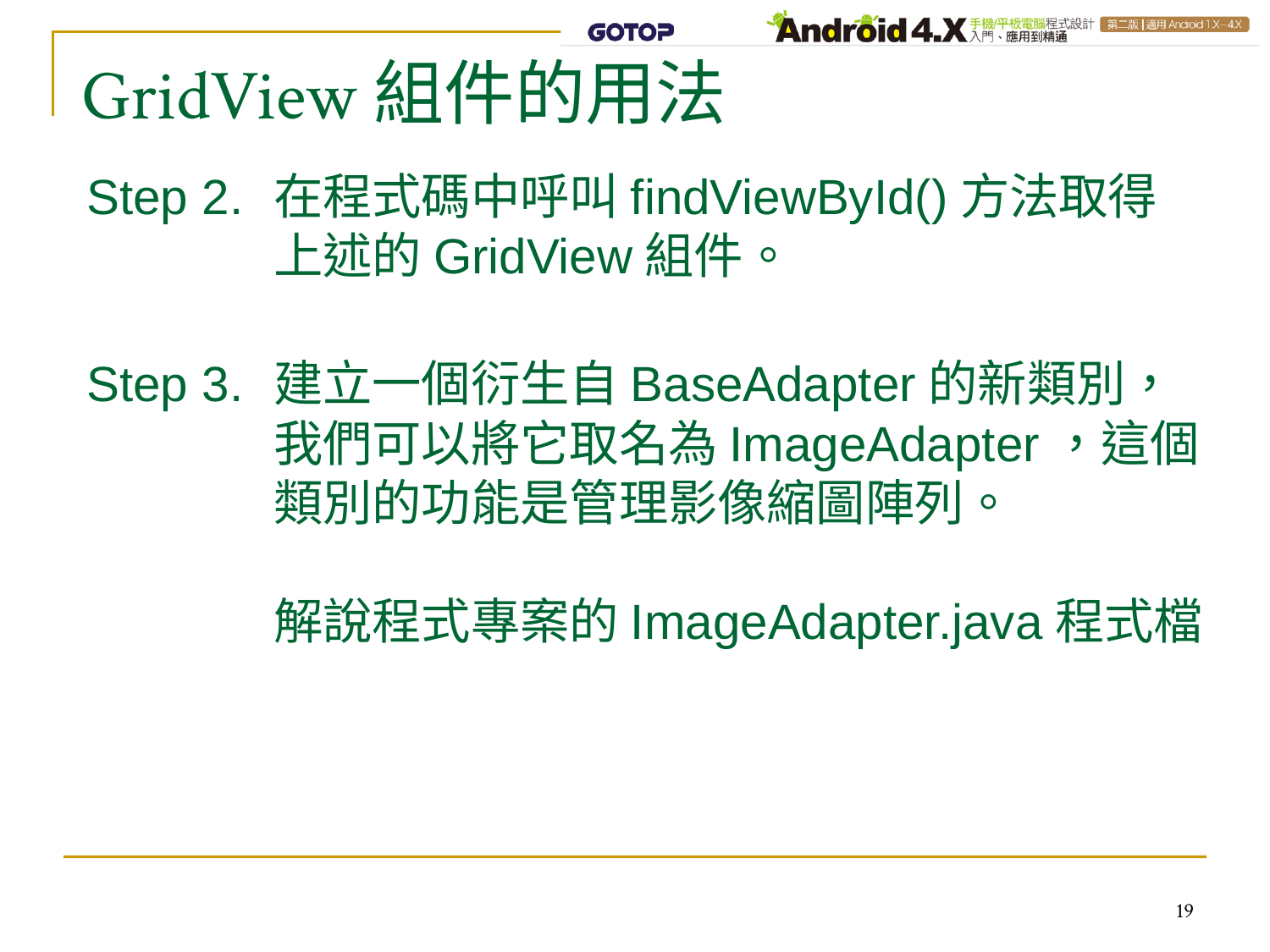

GridView組件的用法
Step 2.	在程式碼中呼叫findViewById()方法取得上述的GridView組件。
Step 3.	建立一個衍生自BaseAdapter的新類別，我們可以將它取名為ImageAdapter，這個類別的功能是管理影像縮圖陣列。
解說程式專案的ImageAdapter.java程式檔
19